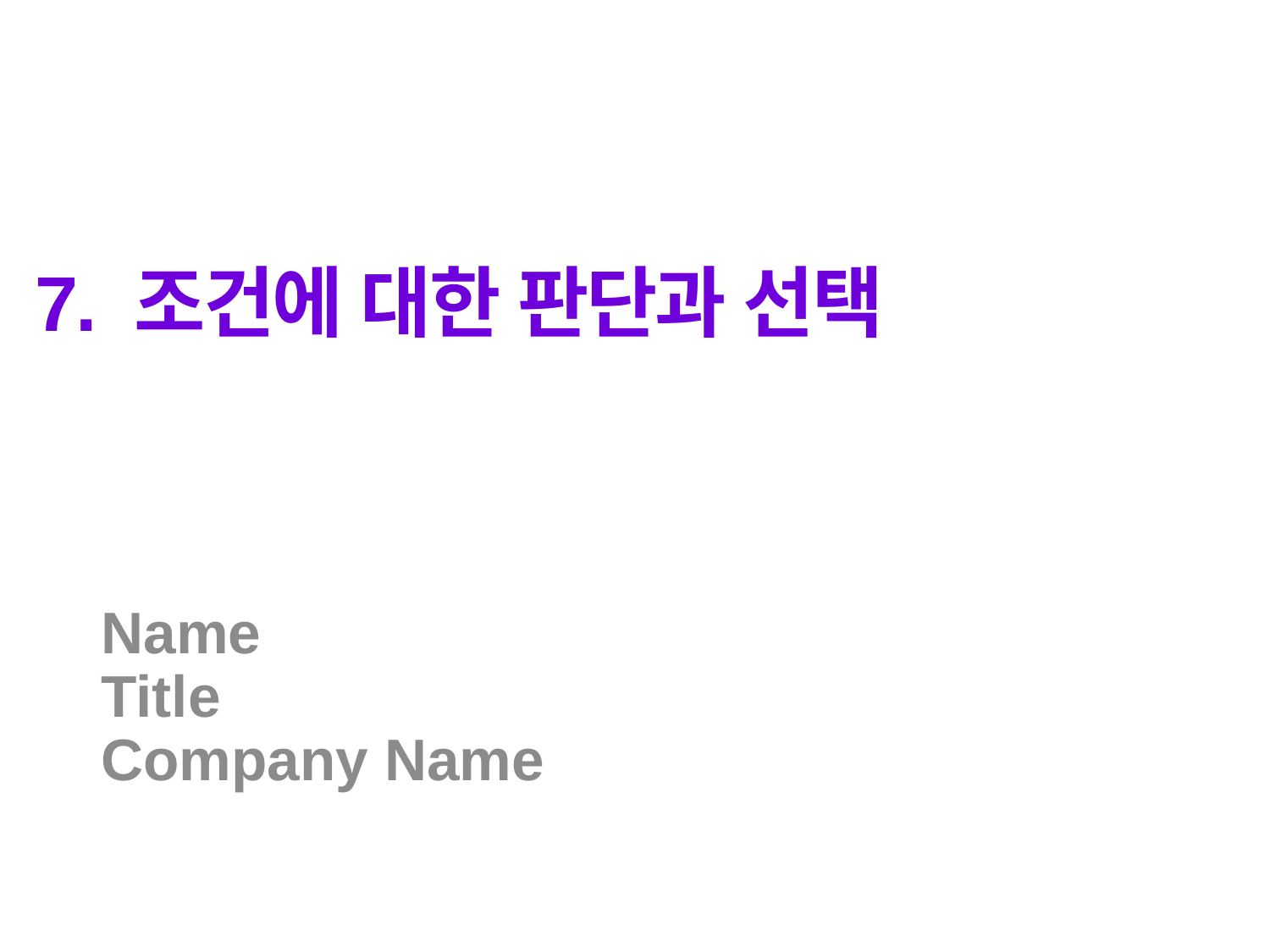

# 7. 조건에 대한 판단과 선택
Name
Title
Company Name